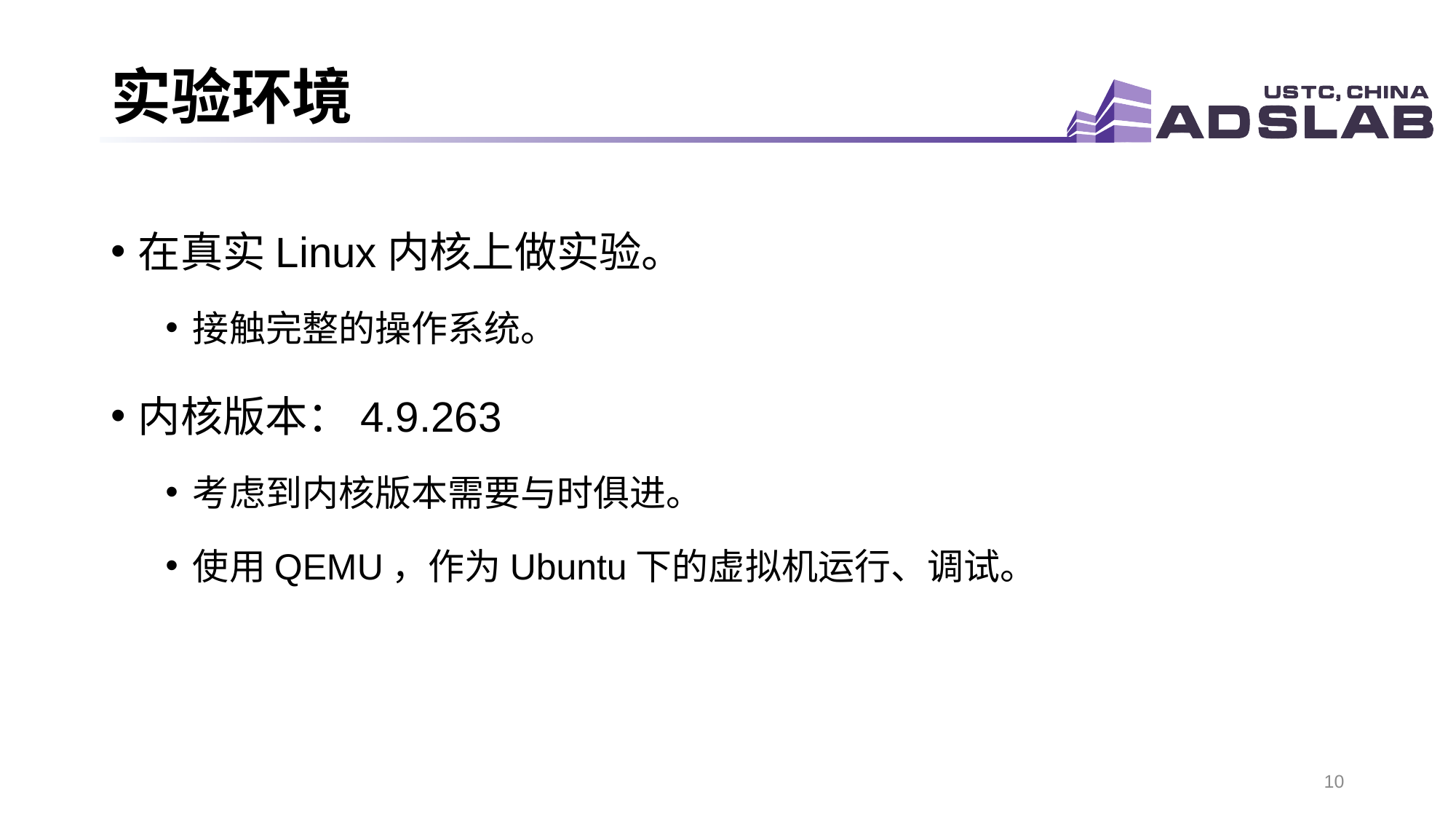

# 实验环境
在真实Linux内核上做实验。
接触完整的操作系统。
内核版本：4.9.263
考虑到内核版本需要与时俱进。
使用QEMU，作为Ubuntu下的虚拟机运行、调试。

10